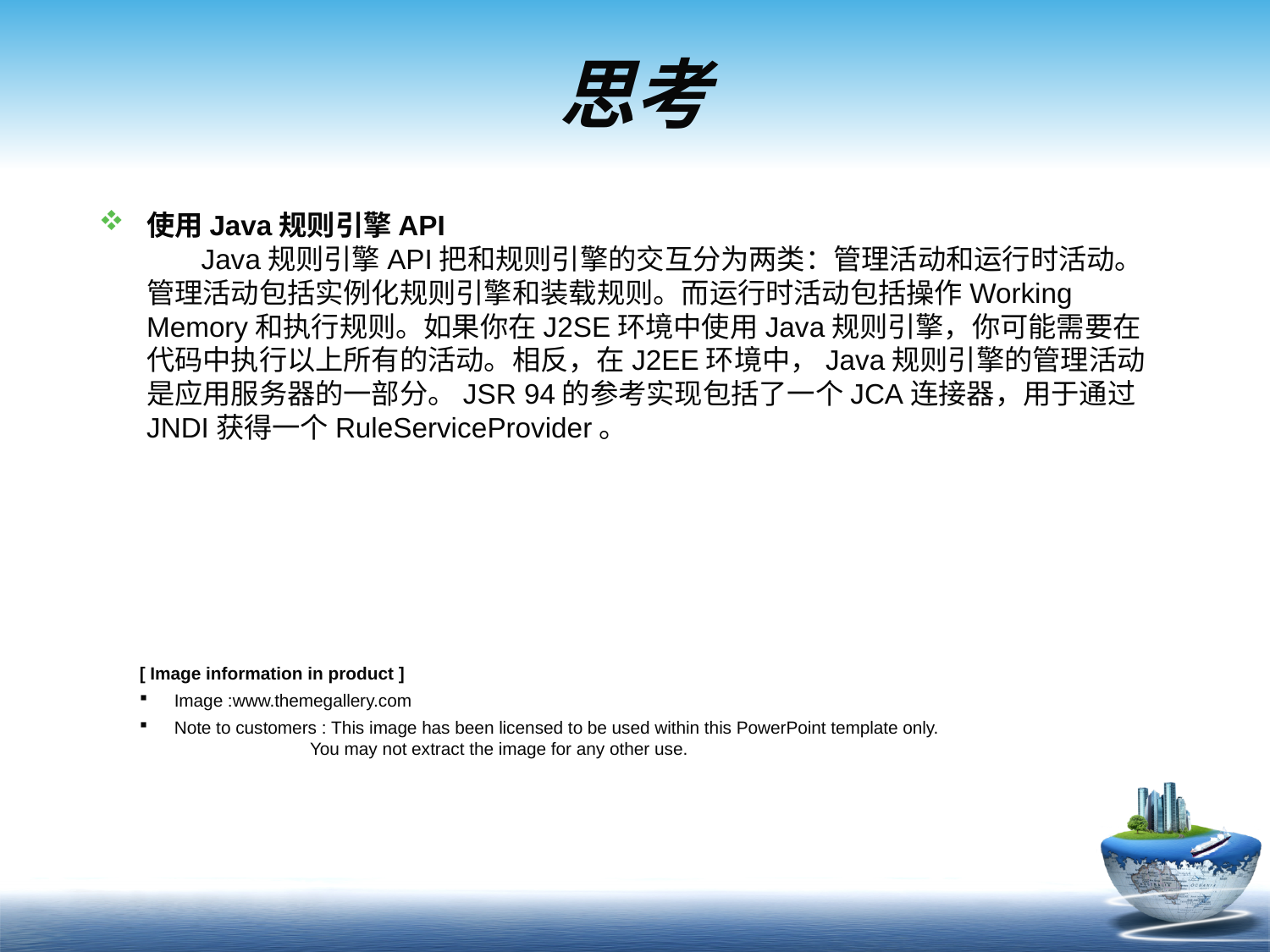

# 思考
使用Java规则引擎API
       Java规则引擎API把和规则引擎的交互分为两类：管理活动和运行时活动。管理活动包括实例化规则引擎和装载规则。而运行时活动包括操作Working Memory和执行规则。如果你在J2SE环境中使用Java规则引擎，你可能需要在代码中执行以上所有的活动。相反，在J2EE环境中，Java规则引擎的管理活动是应用服务器的一部分。JSR 94的参考实现包括了一个JCA连接器，用于通过JNDI获得一个RuleServiceProvider。
[ Image information in product ]
 Image :www.themegallery.com
 Note to customers : This image has been licensed to be used within this PowerPoint template only.
                                   You may not extract the image for any other use.